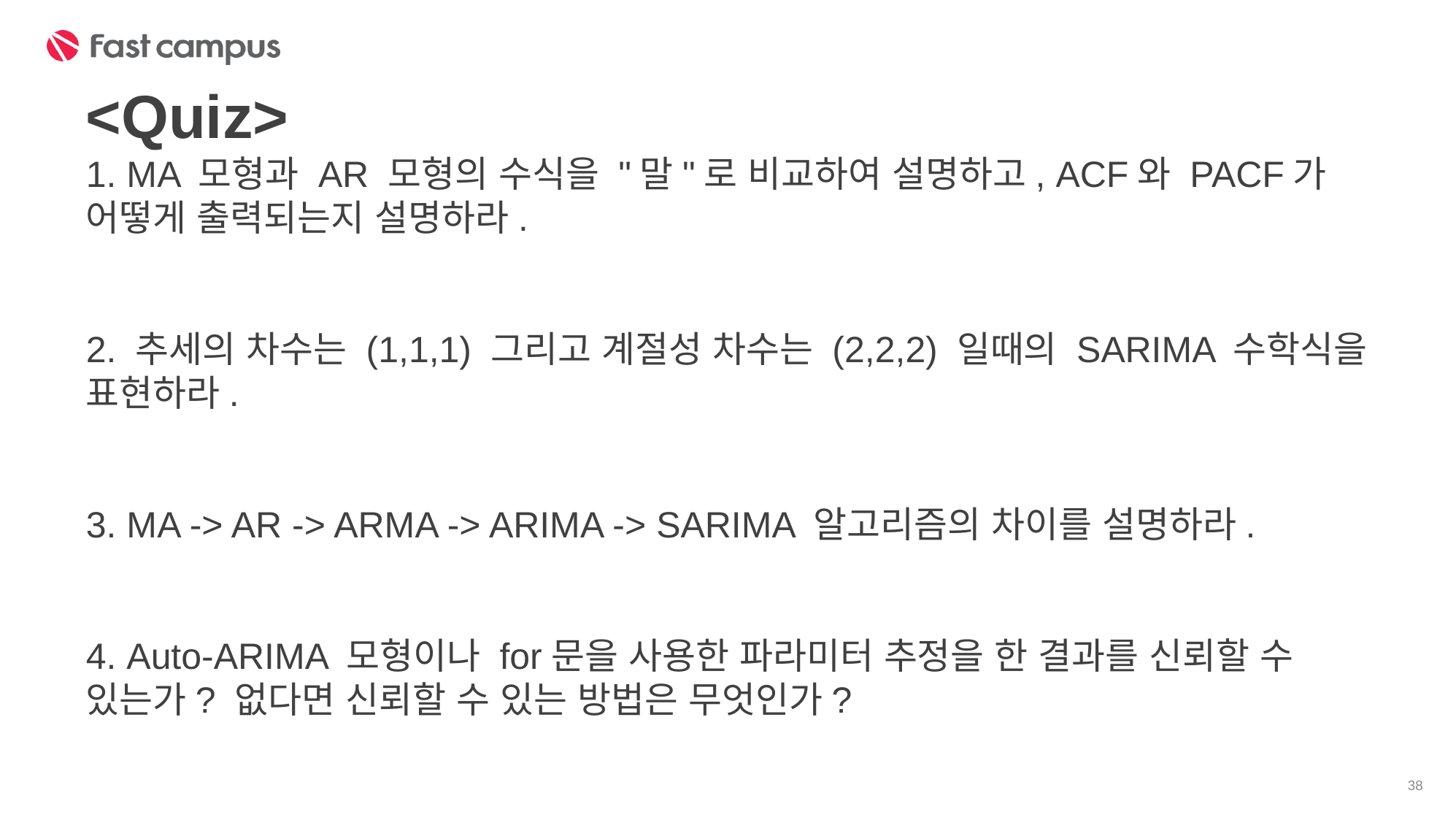

# <Quiz> 1. MA 모형과 AR 모형의 수식을 "말"로 비교하여 설명하고, ACF와 PACF가 어떻게 출력되는지 설명하라. 2. 추세의 차수는 (1,1,1) 그리고 계절성 차수는 (2,2,2) 일때의 SARIMA 수학식을 표현하라. 3. MA -> AR -> ARMA -> ARIMA -> SARIMA 알고리즘의 차이를 설명하라. 4. Auto-ARIMA 모형이나 for문을 사용한 파라미터 추정을 한 결과를 신뢰할 수 있는가? 없다면 신뢰할 수 있는 방법은 무엇인가?
38